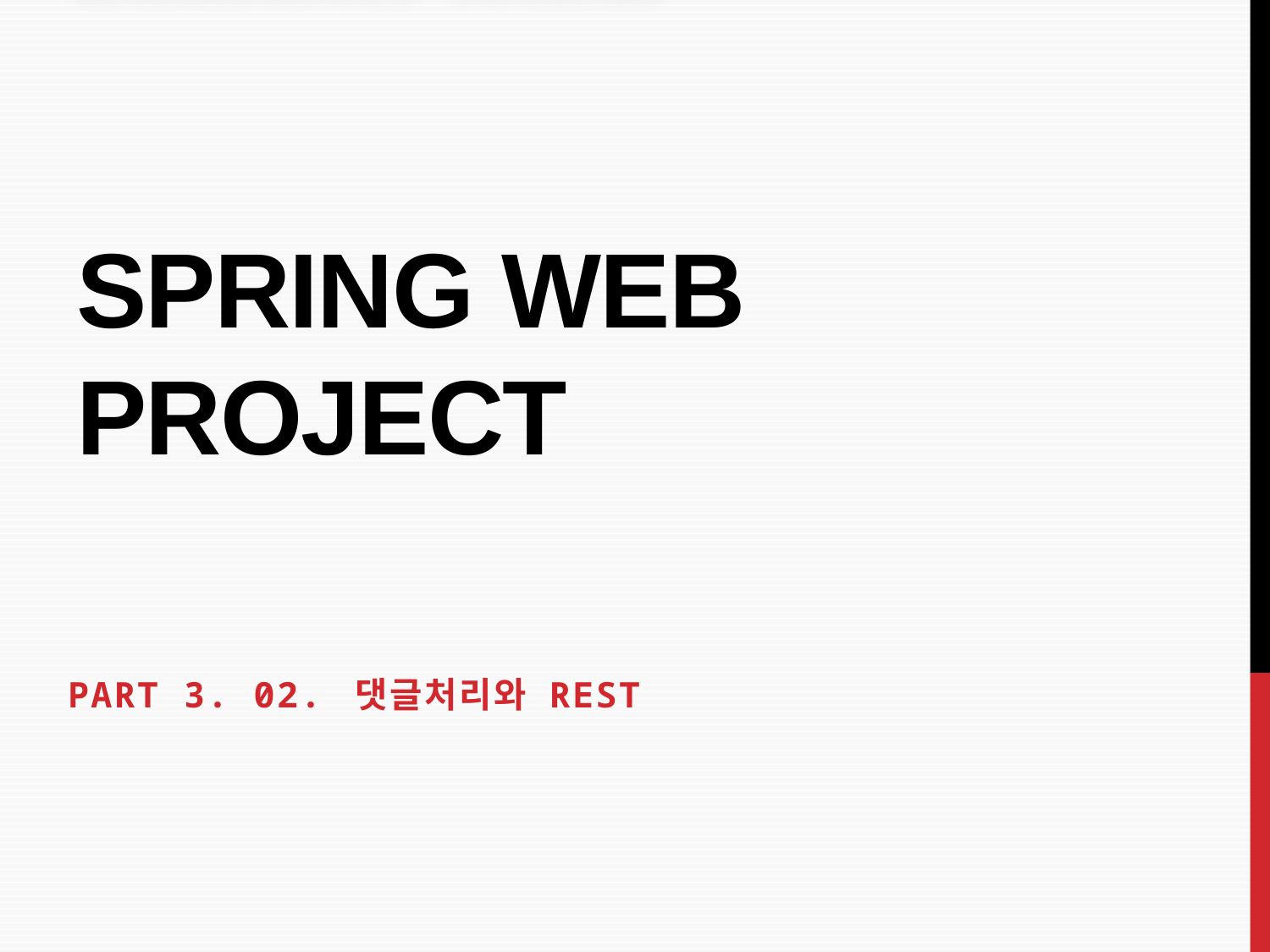

# Spring Web Project
PART 3. 02. 댓글처리와 REST